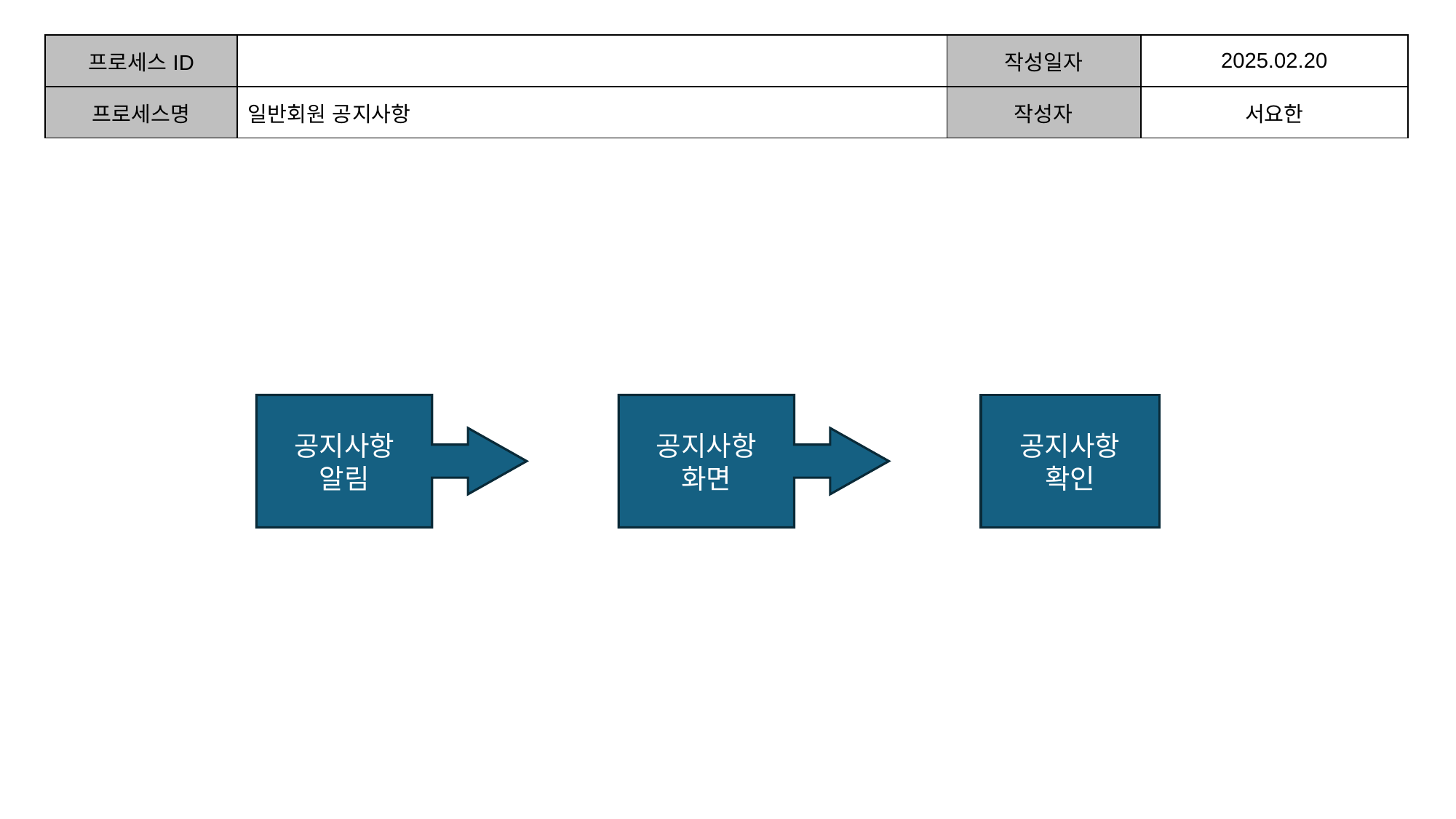

| 프로세스ID |  | 작성일자 | 2025.02.20 |
| --- | --- | --- | --- |
| 프로세스명 | 일반회원 공지사항 | 작성자 | 서요한 |
|  |  |  |  |
공지사항
알림
공지사항
화면
공지사항
확인